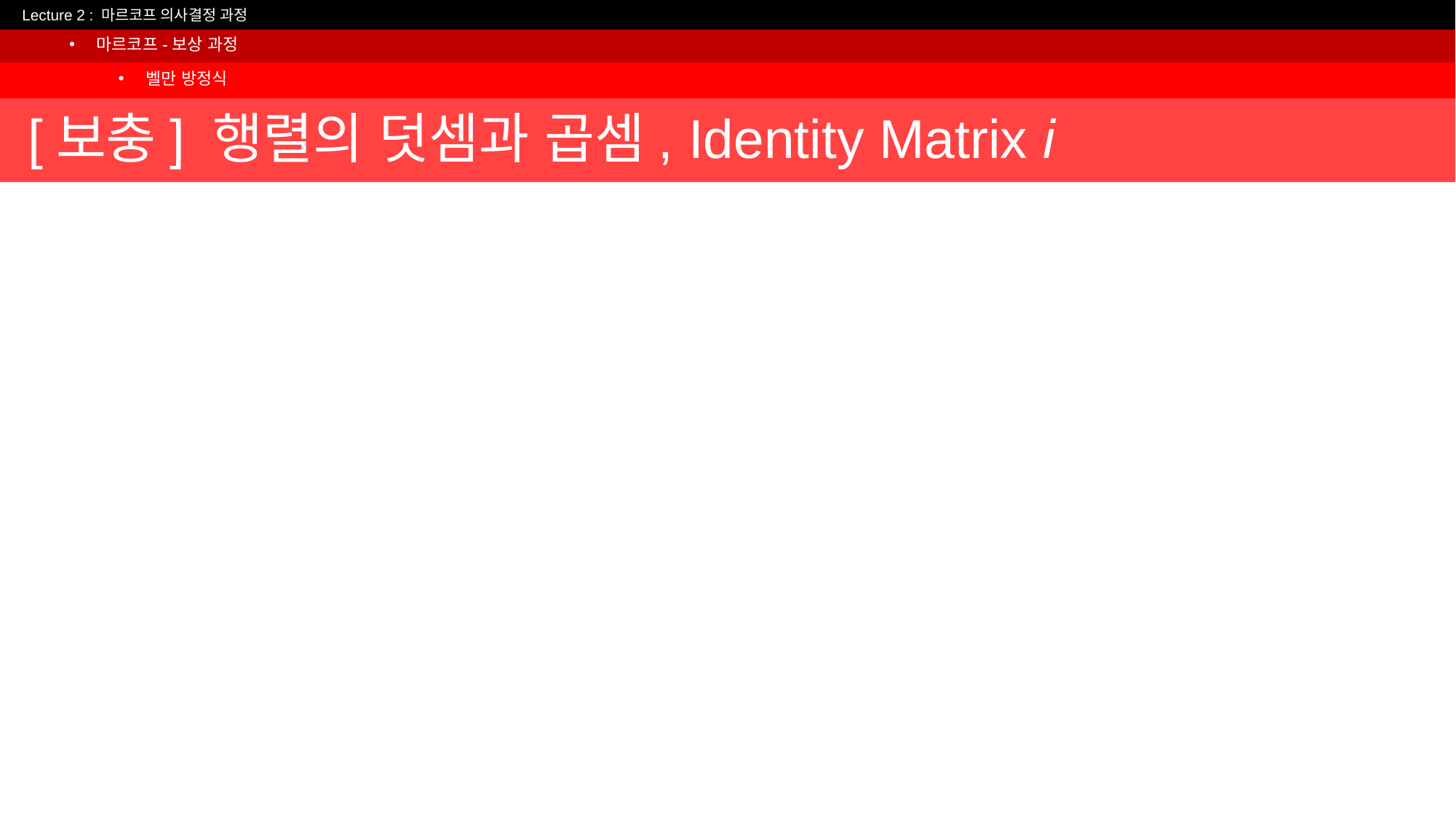

마르코프-보상 과정

벨만 방정식
# [보충] 행렬의 덧셈과 곱셈, Identity Matrix i